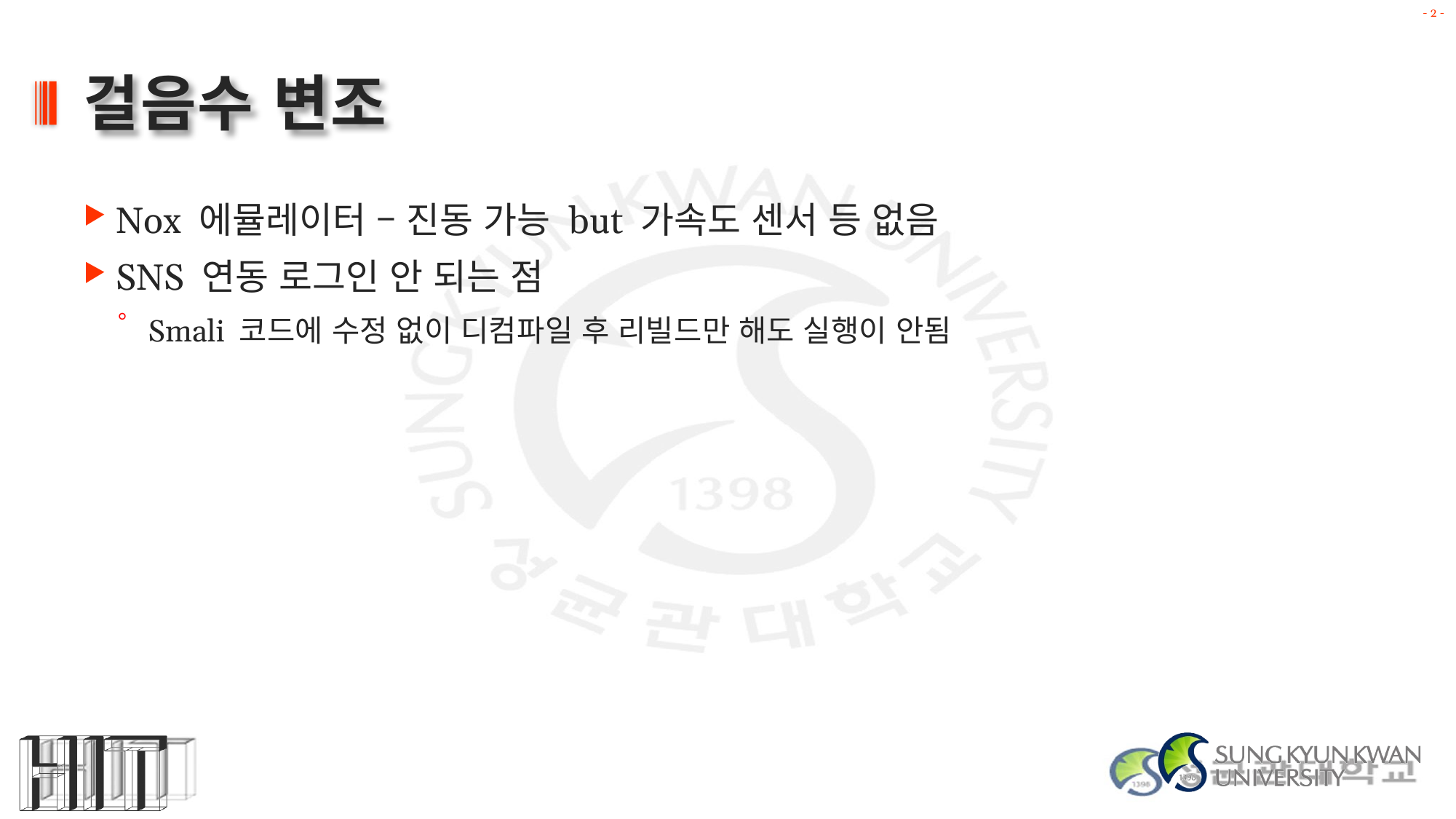

# 걸음수 변조
Nox 에뮬레이터 – 진동 가능 but 가속도 센서 등 없음
SNS 연동 로그인 안 되는 점
Smali 코드에 수정 없이 디컴파일 후 리빌드만 해도 실행이 안됨